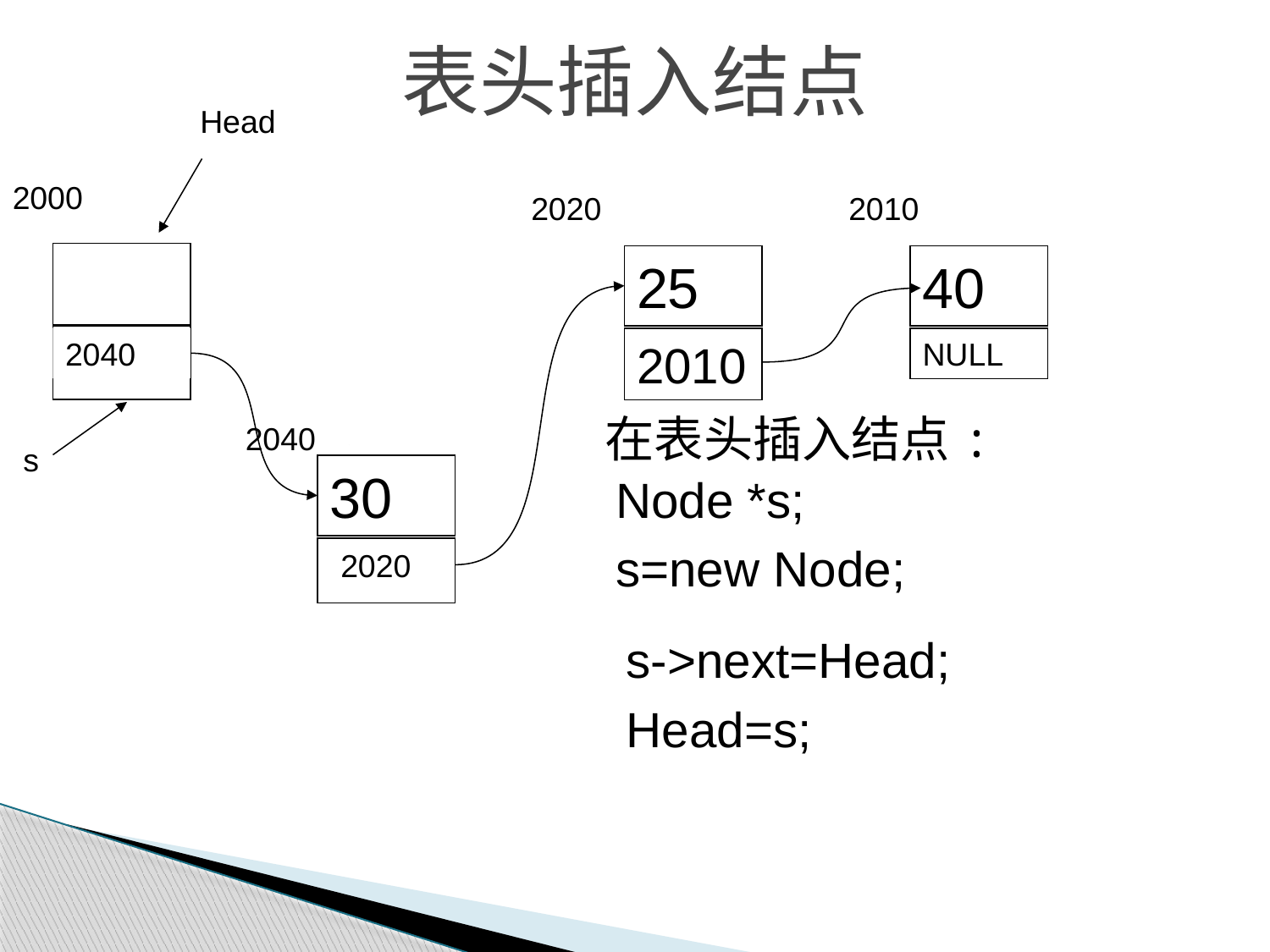

表头插入结点
Head

2000
2020
2010

25
2010
40
NULL

Head

2040

在表头插入结点:
2040
s
30

Node *s;
s=new Node;
2020
s->next=Head;
Head=s;